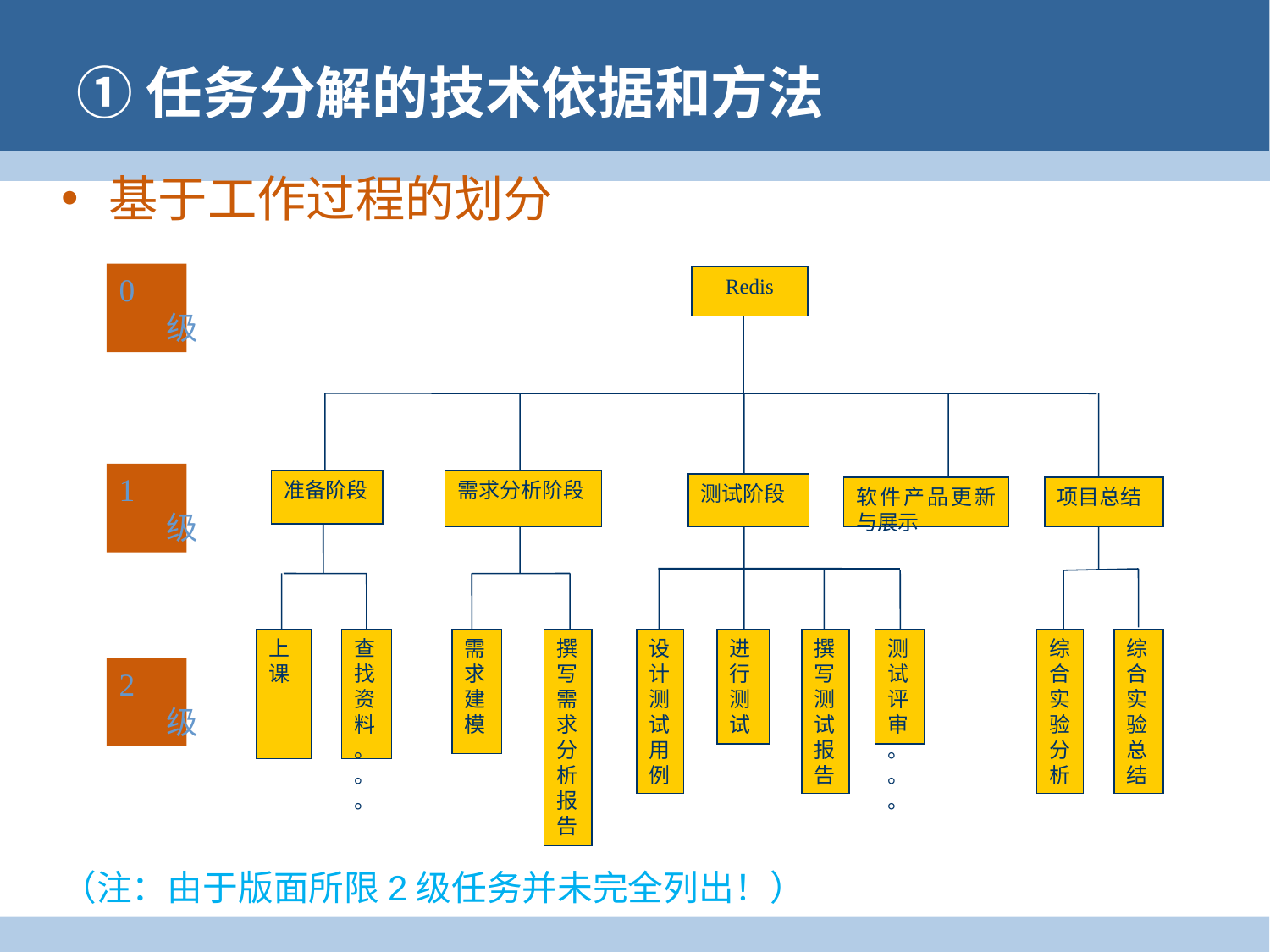

# ①任务分解的技术依据和方法
基于工作过程的划分

（注：由于版面所限2级任务并未完全列出！）
0级
Redis

准备阶段

上课
查找资料。。。

需求分析阶段

需求建模
撰写需求分析报告

测试阶段

设计测试用例
进行测试
撰写测试报告
测试评审。。。

软件产品更新与展示

项目总结

综合实验分析

综合实验总结

1级
2级